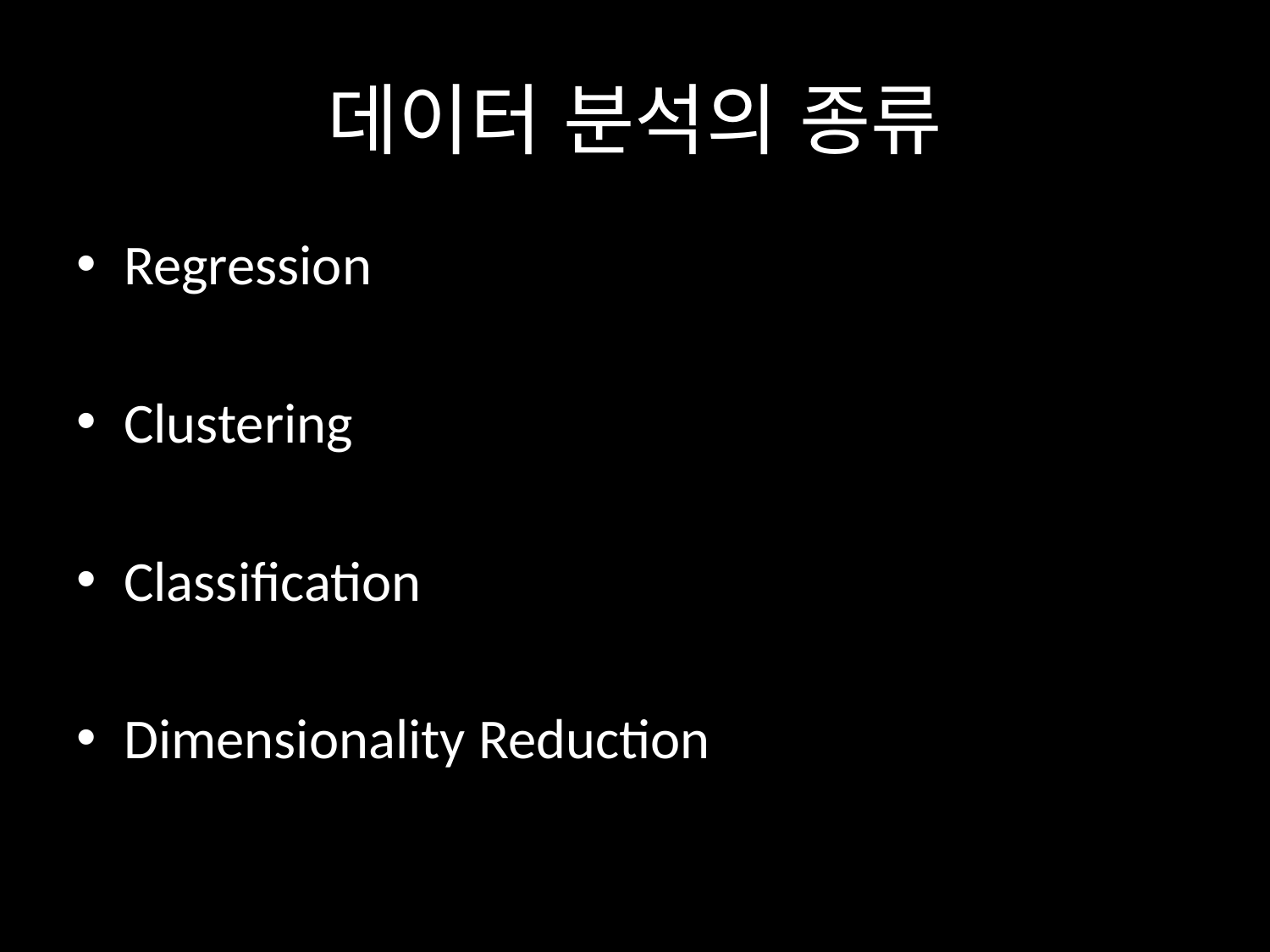

# 데이터 분석의 종류
Regression

Clustering

Classification

Dimensionality Reduction